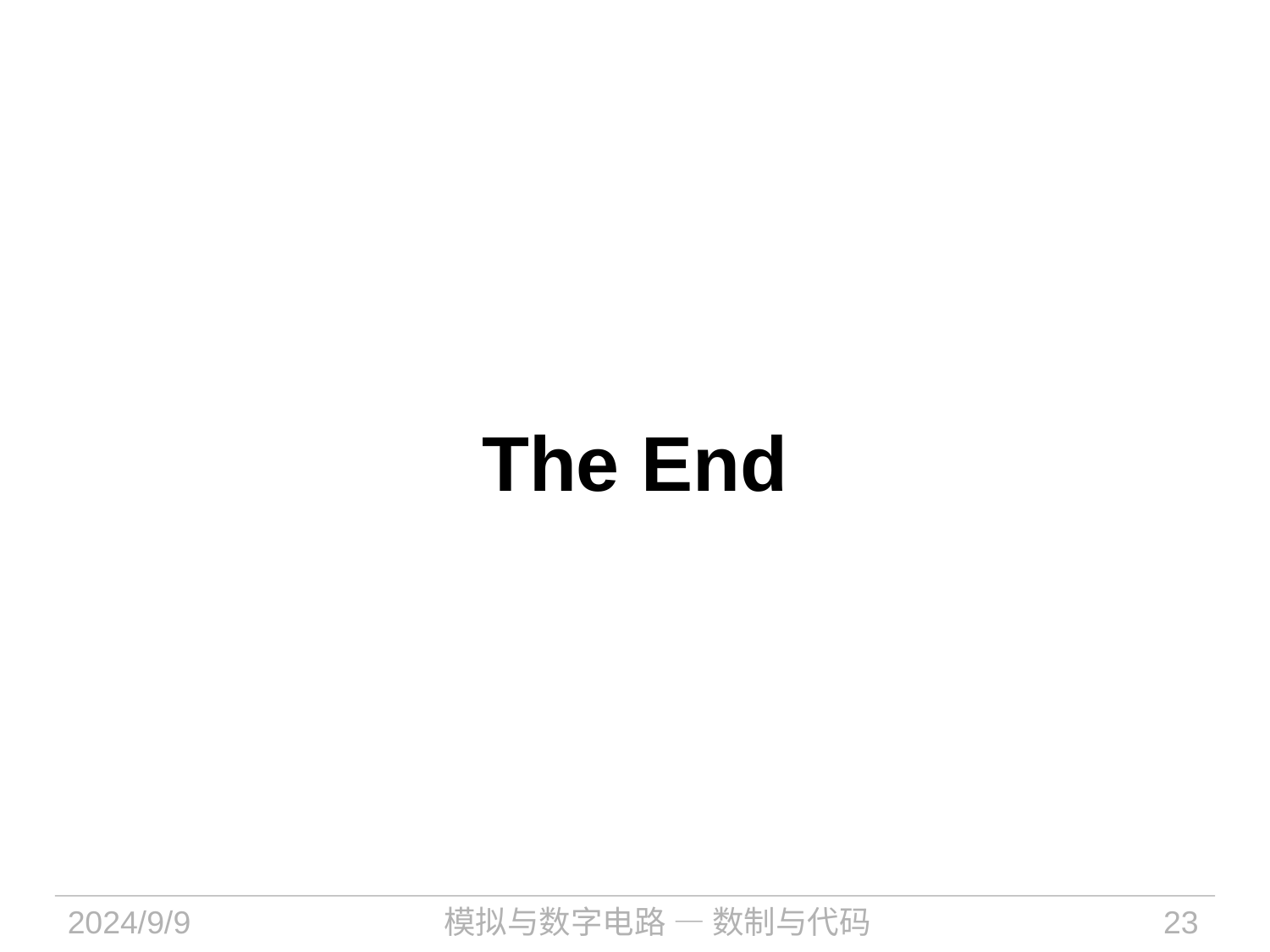

# The End
2024/9/9
模拟与数字电路 — 数制与代码
23